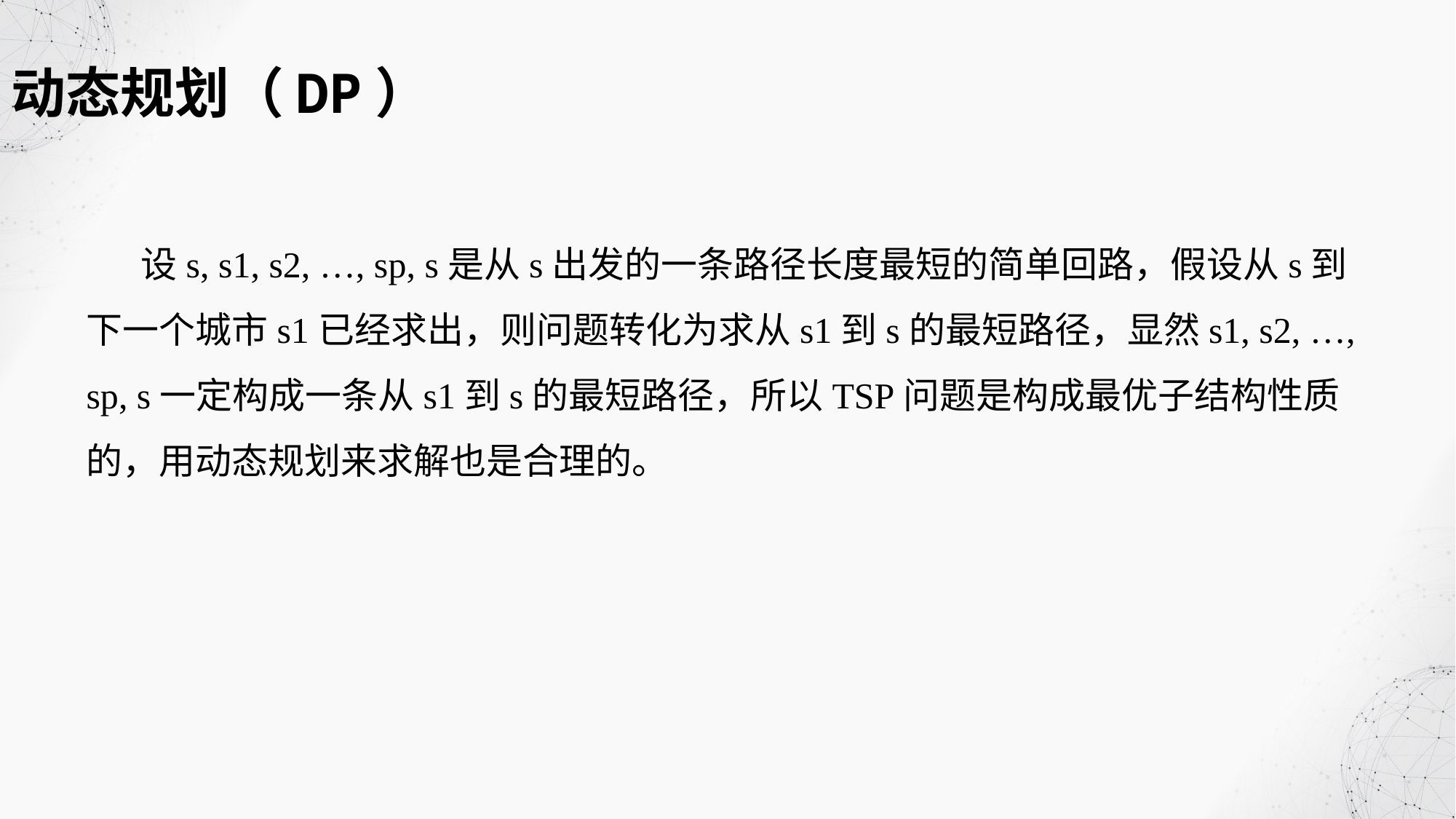

动态规划（DP）
设s, s1, s2, …, sp, s是从s出发的一条路径长度最短的简单回路，假设从s到下一个城市s1已经求出，则问题转化为求从s1到s的最短路径，显然s1, s2, …, sp, s一定构成一条从s1到s的最短路径，所以TSP问题是构成最优子结构性质的，用动态规划来求解也是合理的。